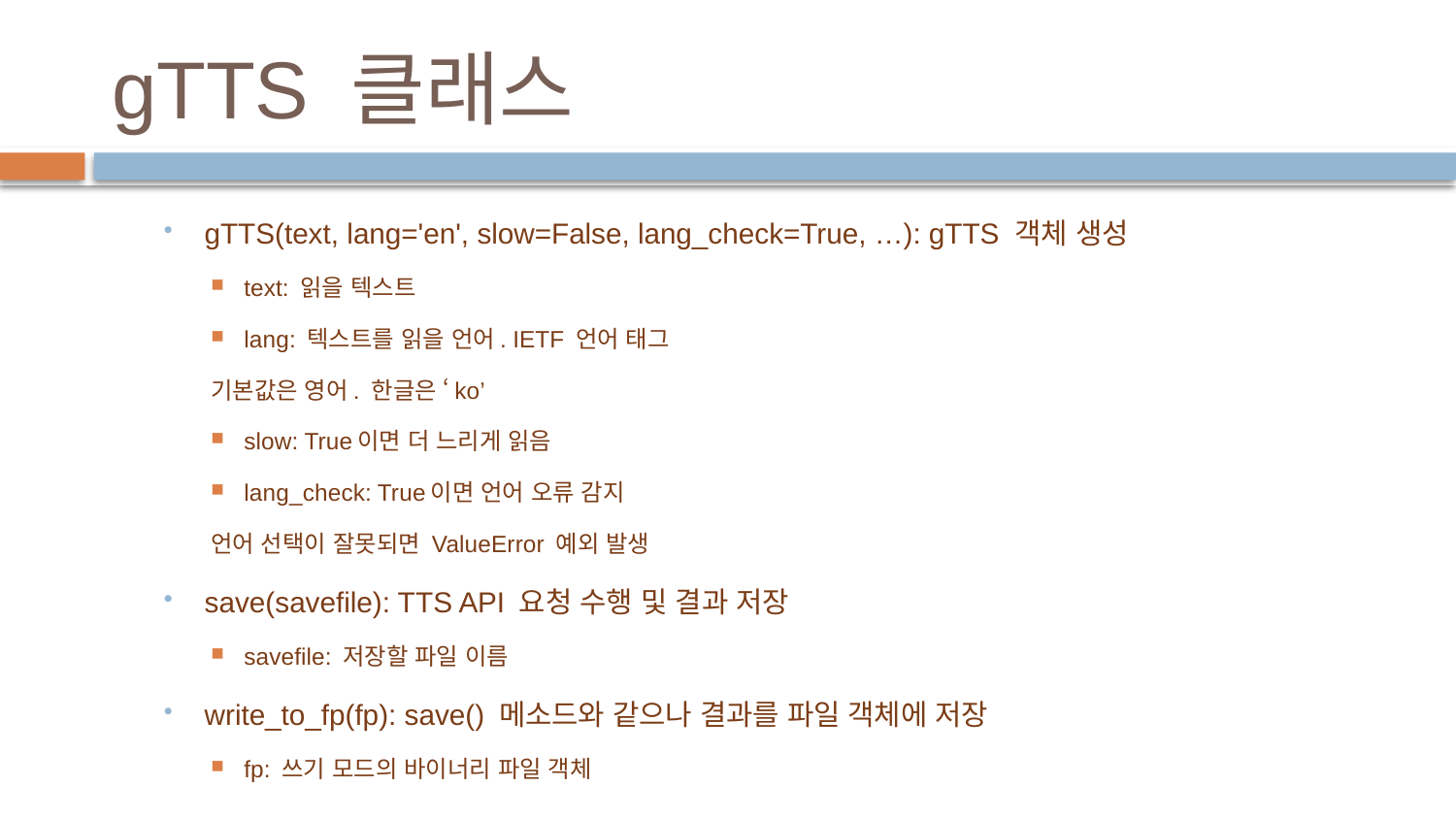

# gTTS 클래스
gTTS(text, lang='en', slow=False, lang_check=True, …): gTTS 객체 생성
text: 읽을 텍스트
lang: 텍스트를 읽을 언어. IETF 언어 태그
	기본값은 영어. 한글은 ‘ko’
slow: True이면 더 느리게 읽음
lang_check: True이면 언어 오류 감지
	언어 선택이 잘못되면 ValueError 예외 발생
save(savefile): TTS API 요청 수행 및 결과 저장
savefile: 저장할 파일 이름
write_to_fp(fp): save() 메소드와 같으나 결과를 파일 객체에 저장
fp: 쓰기 모드의 바이너리 파일 객체